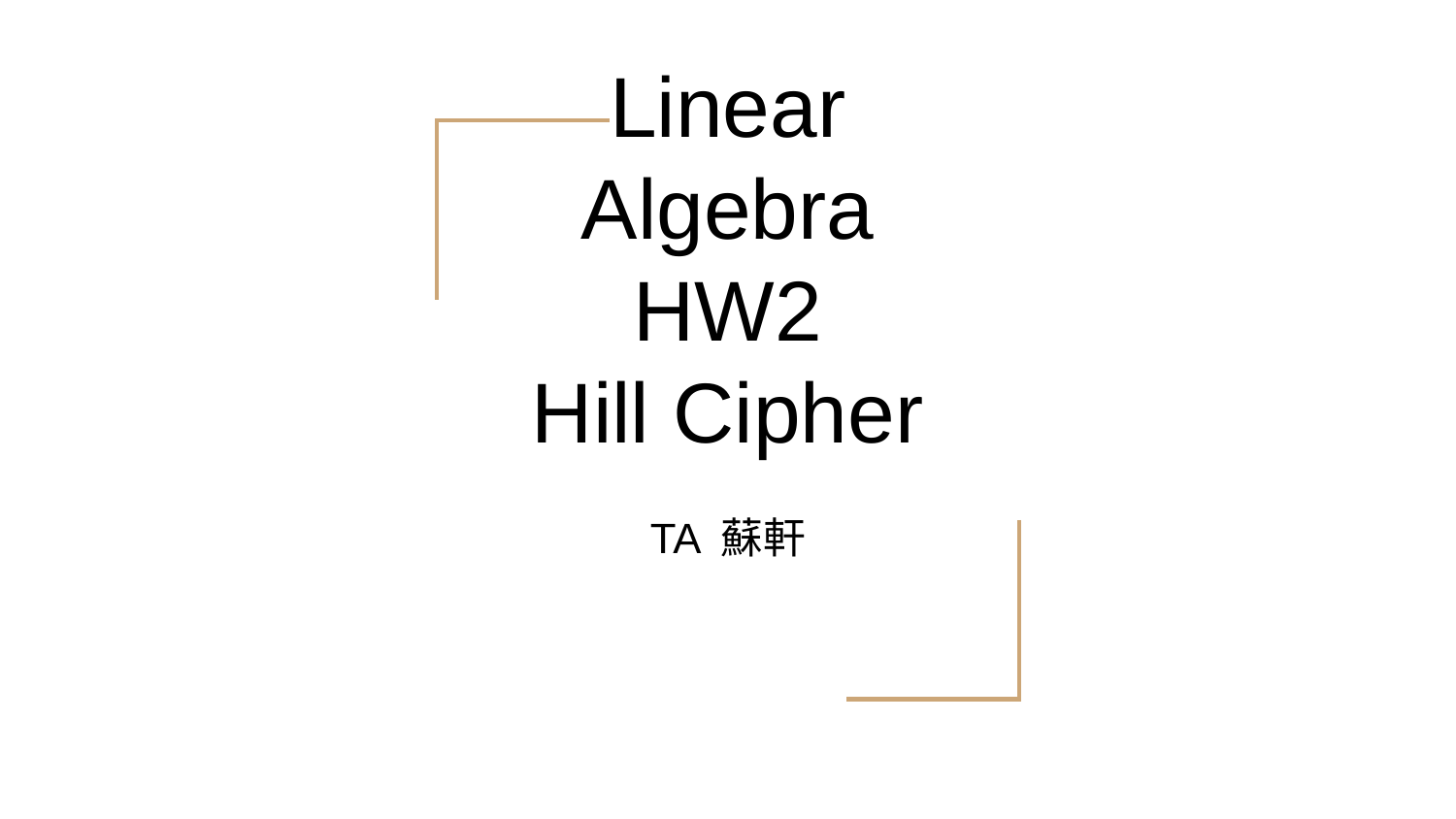

# Linear Algebra HW2
Hill Cipher
TA 蘇軒